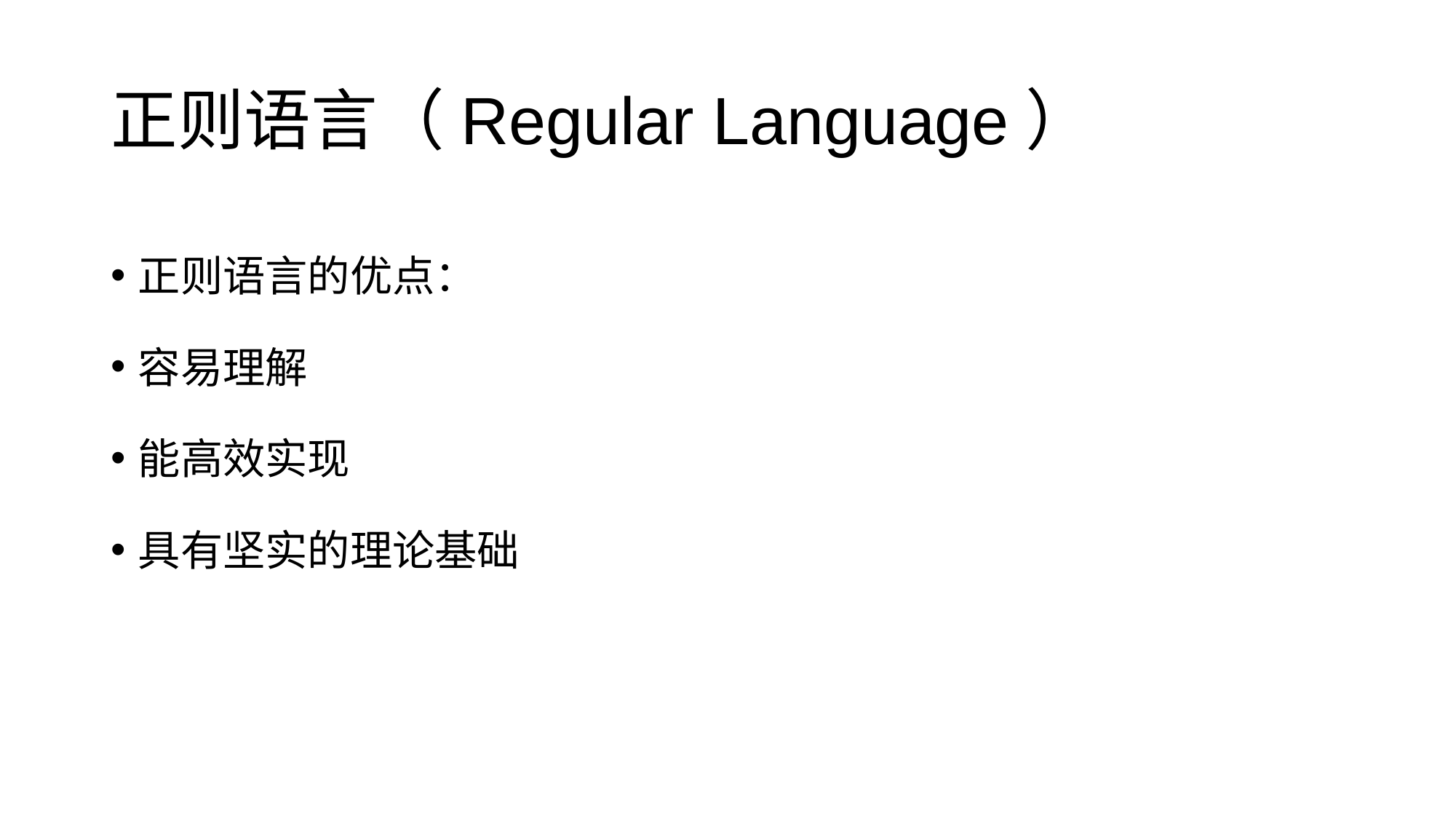

# 正则语言（Regular Language）
正则语言的优点：
容易理解
能高效实现
具有坚实的理论基础